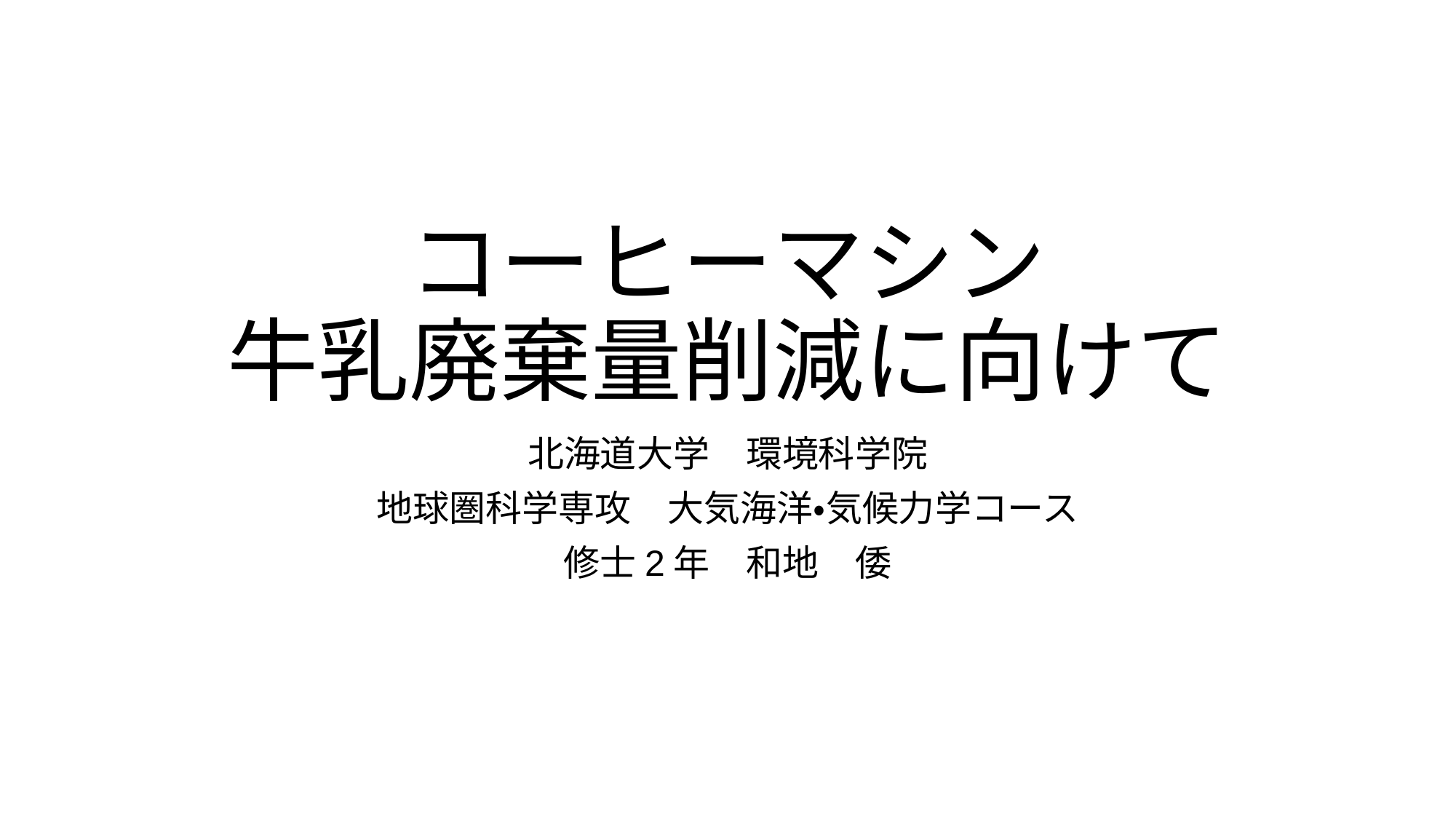

# コーヒーマシン 牛乳廃棄量削減に向けて
北海道大学　環境科学院
地球圏科学専攻　大気海洋・気候力学コース
修士2年　和地　倭